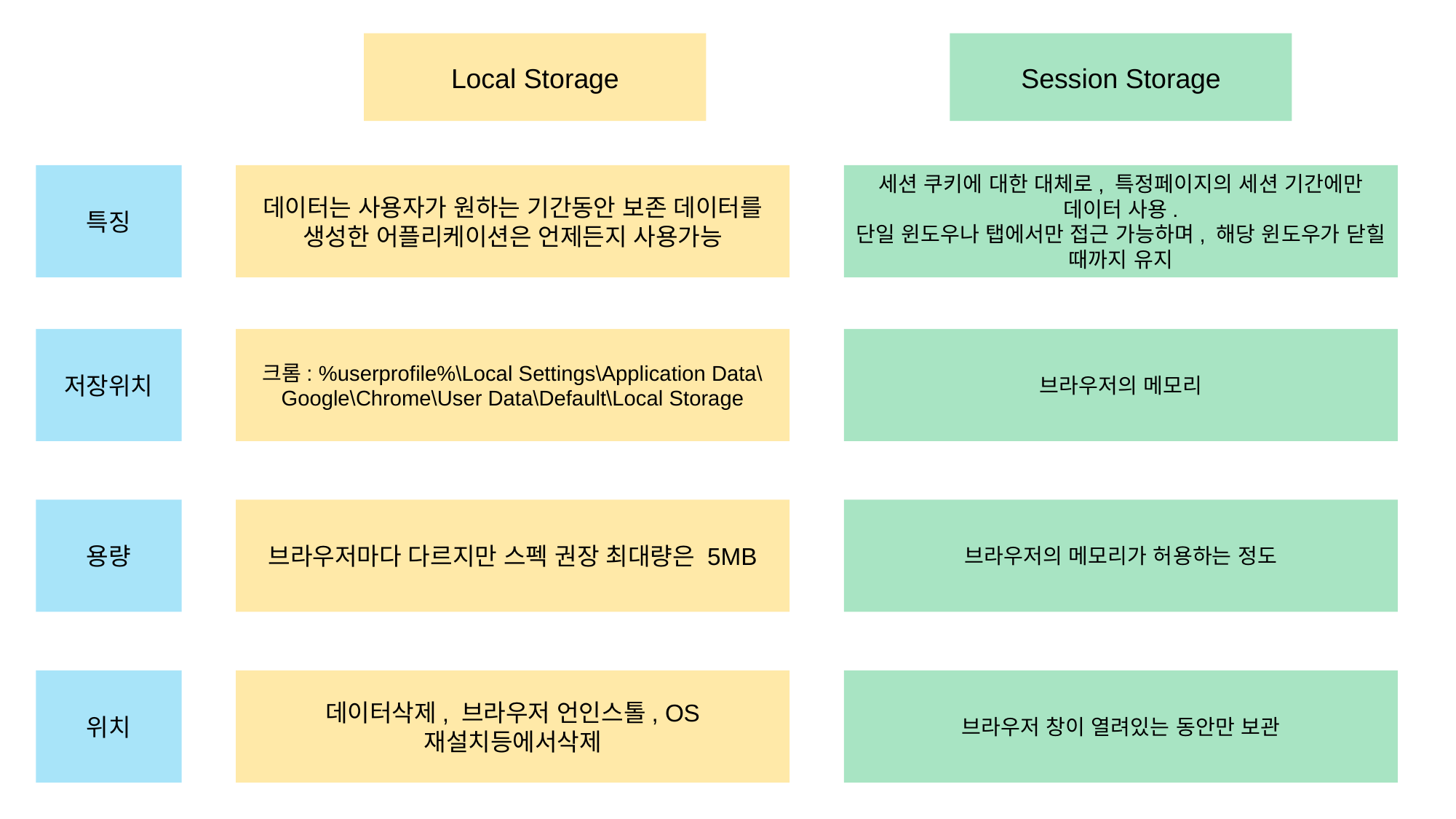

Local Storage
Session Storage
특징
데이터는 사용자가 원하는 기간동안 보존 데이터를 생성한 어플리케이션은 언제든지 사용가능
세션 쿠키에 대한 대체로, 특정페이지의 세션 기간에만 데이터 사용.
단일 윈도우나 탭에서만 접근 가능하며, 해당 윈도우가 닫힐 때까지 유지
저장위치
크롬: %userprofile%\Local Settings\Application Data\Google\Chrome\User Data\Default\Local Storage
브라우저의 메모리
용량
브라우저마다 다르지만 스펙 권장 최대량은 5MB
브라우저의 메모리가 허용하는 정도
위치
데이터삭제, 브라우저 언인스톨, OS 재설치등에서삭제
브라우저 창이 열려있는 동안만 보관